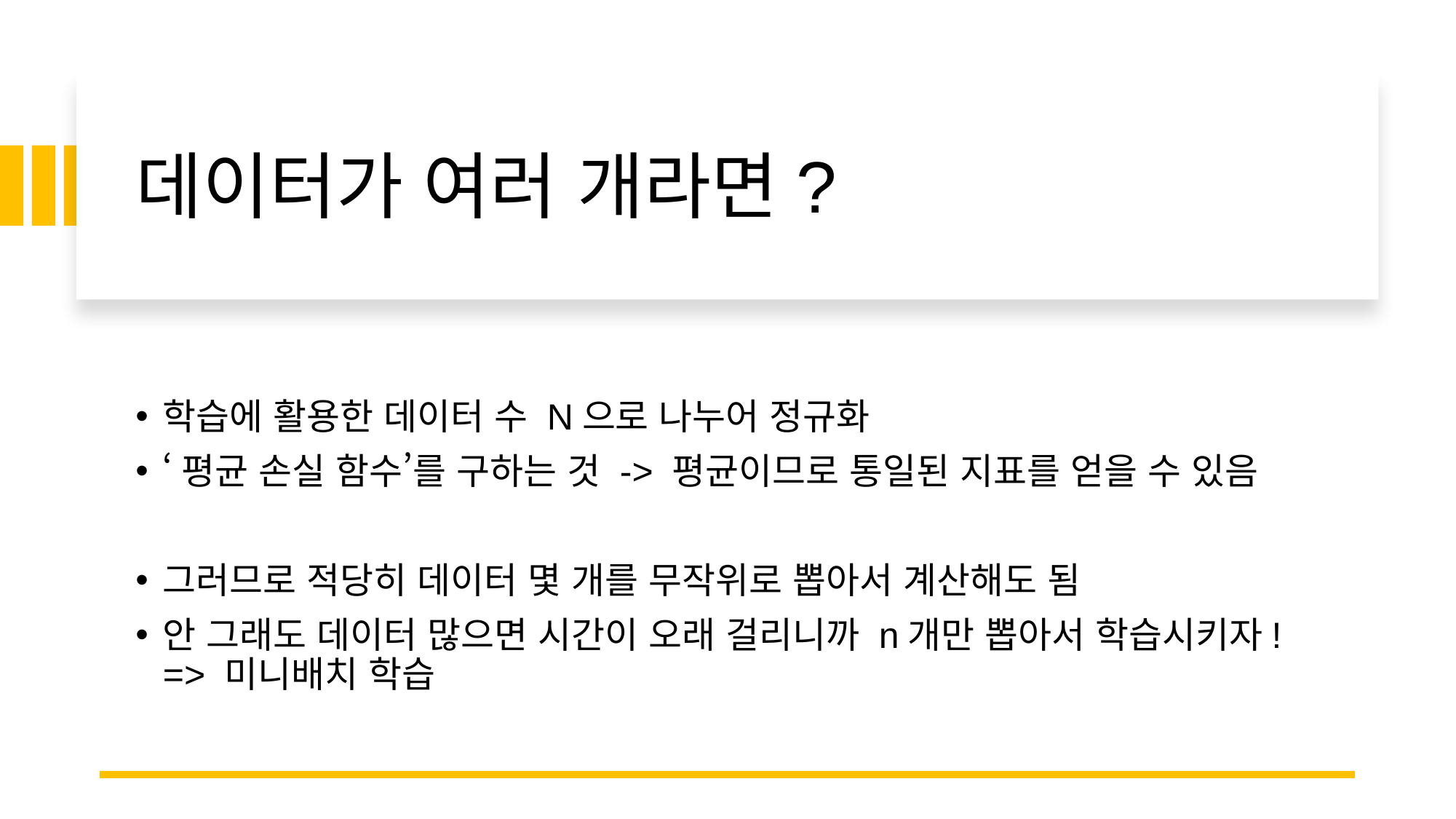

# 데이터가 여러 개라면?

학습에 활용한 데이터 수 N으로 나누어 정규화
‘평균 손실 함수’를 구하는 것 -> 평균이므로 통일된 지표를 얻을 수 있음

그러므로 적당히 데이터 몇 개를 무작위로 뽑아서 계산해도 됨
안 그래도 데이터 많으면 시간이 오래 걸리니까 n개만 뽑아서 학습시키자! => 미니배치 학습